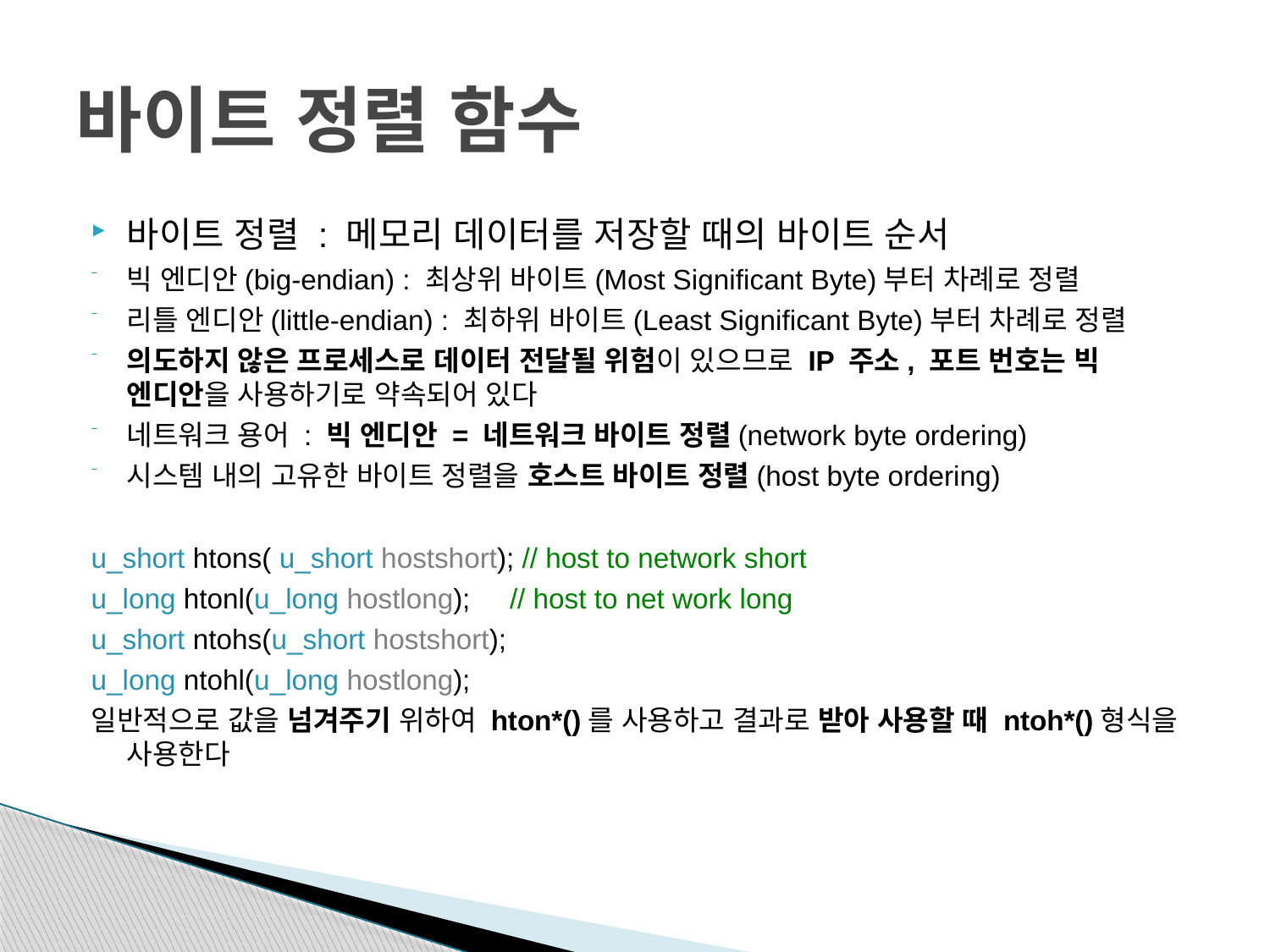

# 바이트 정렬 함수
바이트 정렬 : 메모리 데이터를 저장할 때의 바이트 순서
빅 엔디안(big-endian) : 최상위 바이트(Most Significant Byte)부터 차례로 정렬
리틀 엔디안(little-endian) : 최하위 바이트(Least Significant Byte)부터 차례로 정렬
의도하지 않은 프로세스로 데이터 전달될 위험이 있으므로 IP 주소, 포트 번호는 빅 엔디안을 사용하기로 약속되어 있다
네트워크 용어 : 빅 엔디안 = 네트워크 바이트 정렬(network byte ordering)
시스템 내의 고유한 바이트 정렬을 호스트 바이트 정렬(host byte ordering)

u_short htons( u_short hostshort); // host to network short
u_long htonl(u_long hostlong);     // host to net work long
u_short ntohs(u_short hostshort);
u_long ntohl(u_long hostlong);
일반적으로 값을 넘겨주기 위하여 hton*()를 사용하고 결과로 받아 사용할 때 ntoh*()형식을 사용한다